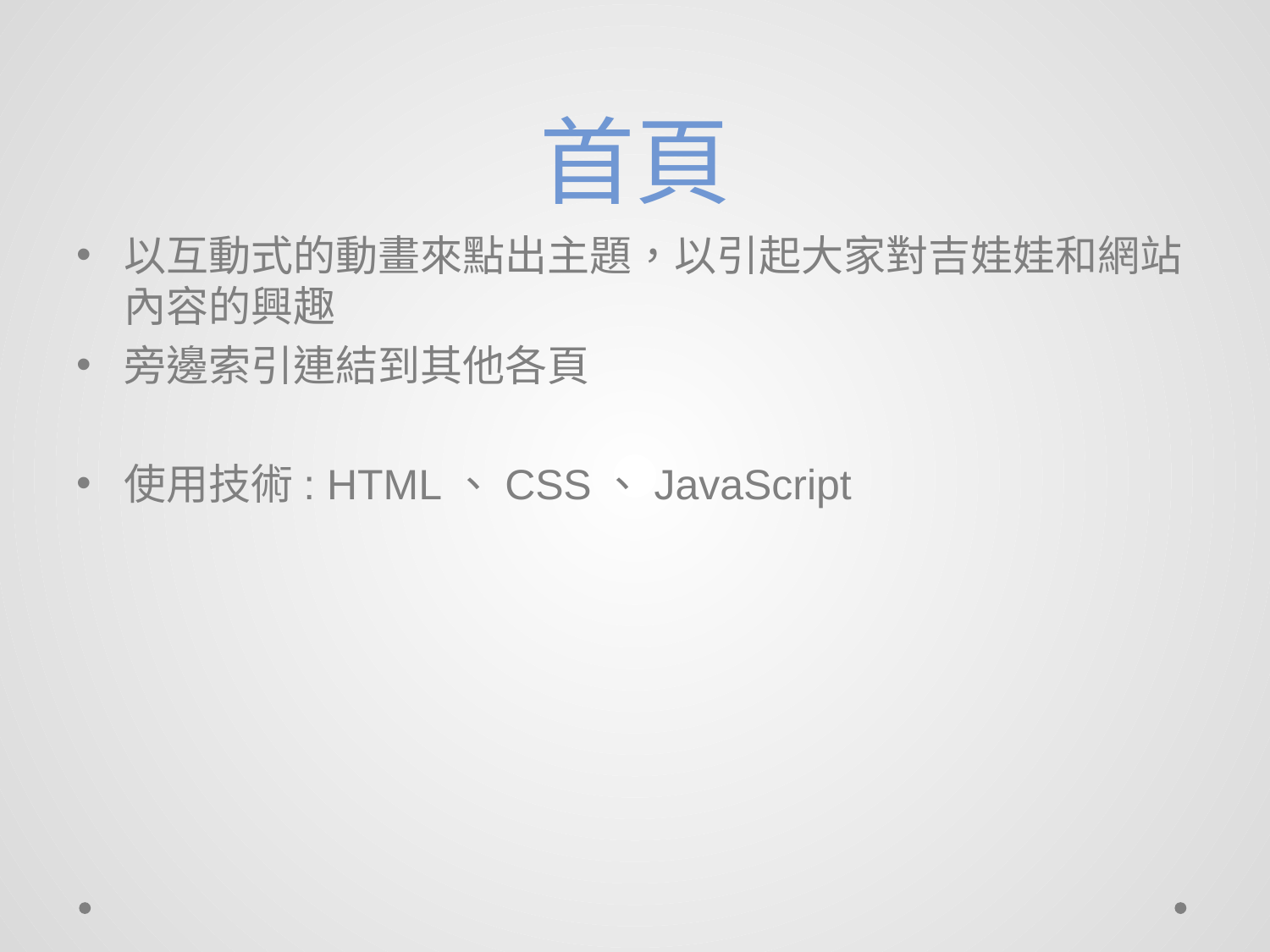

# 首頁
以互動式的動畫來點出主題，以引起大家對吉娃娃和網站內容的興趣
旁邊索引連結到其他各頁

使用技術: HTML、CSS、JavaScript